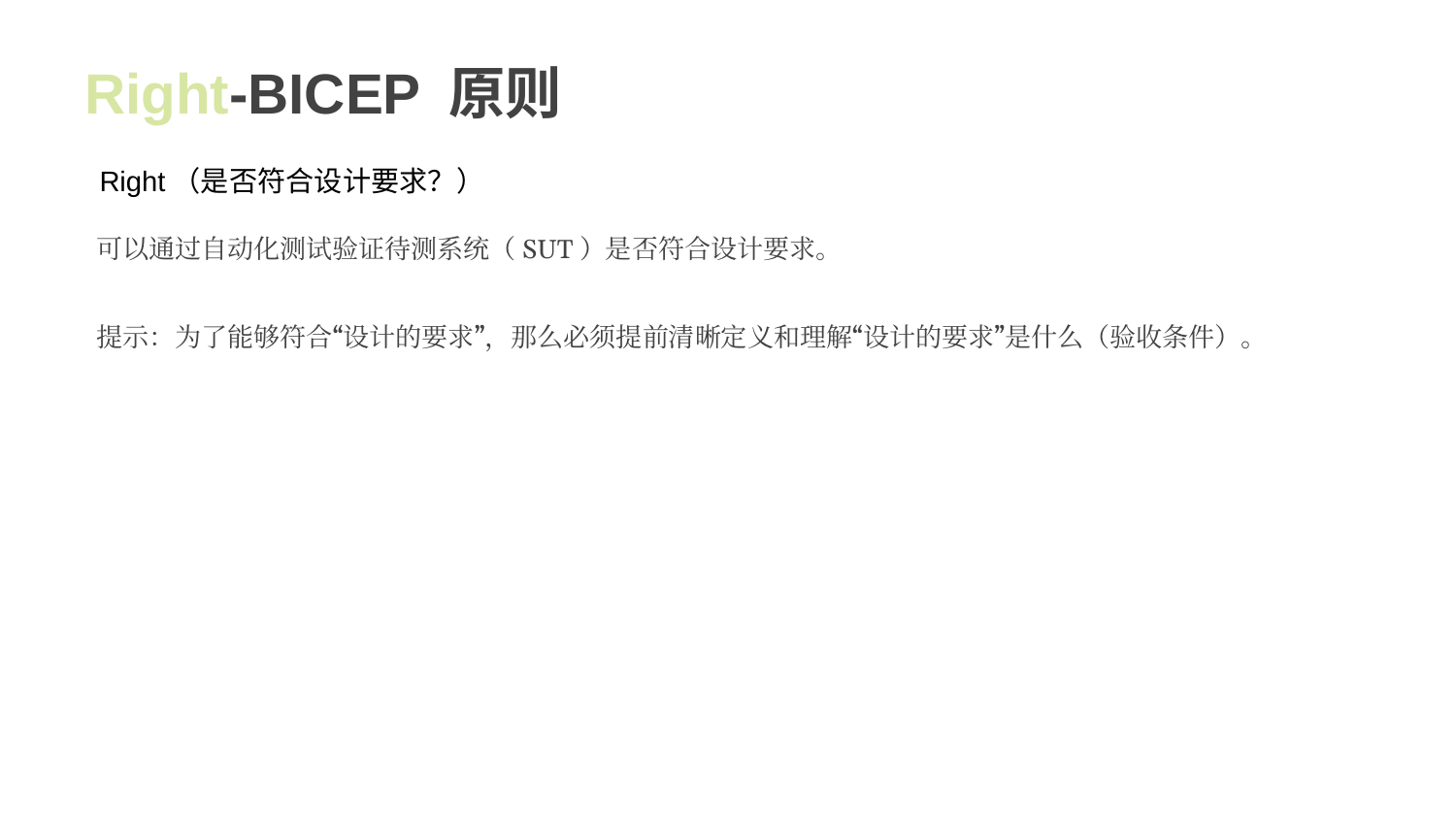

# Right-BICEP 原则
Right（是否符合设计要求？）
可以通过自动化测试验证待测系统（SUT）是否符合设计要求。

提示：为了能够符合“设计的要求”，那么必须提前清晰定义和理解“设计的要求”是什么（验收条件）。